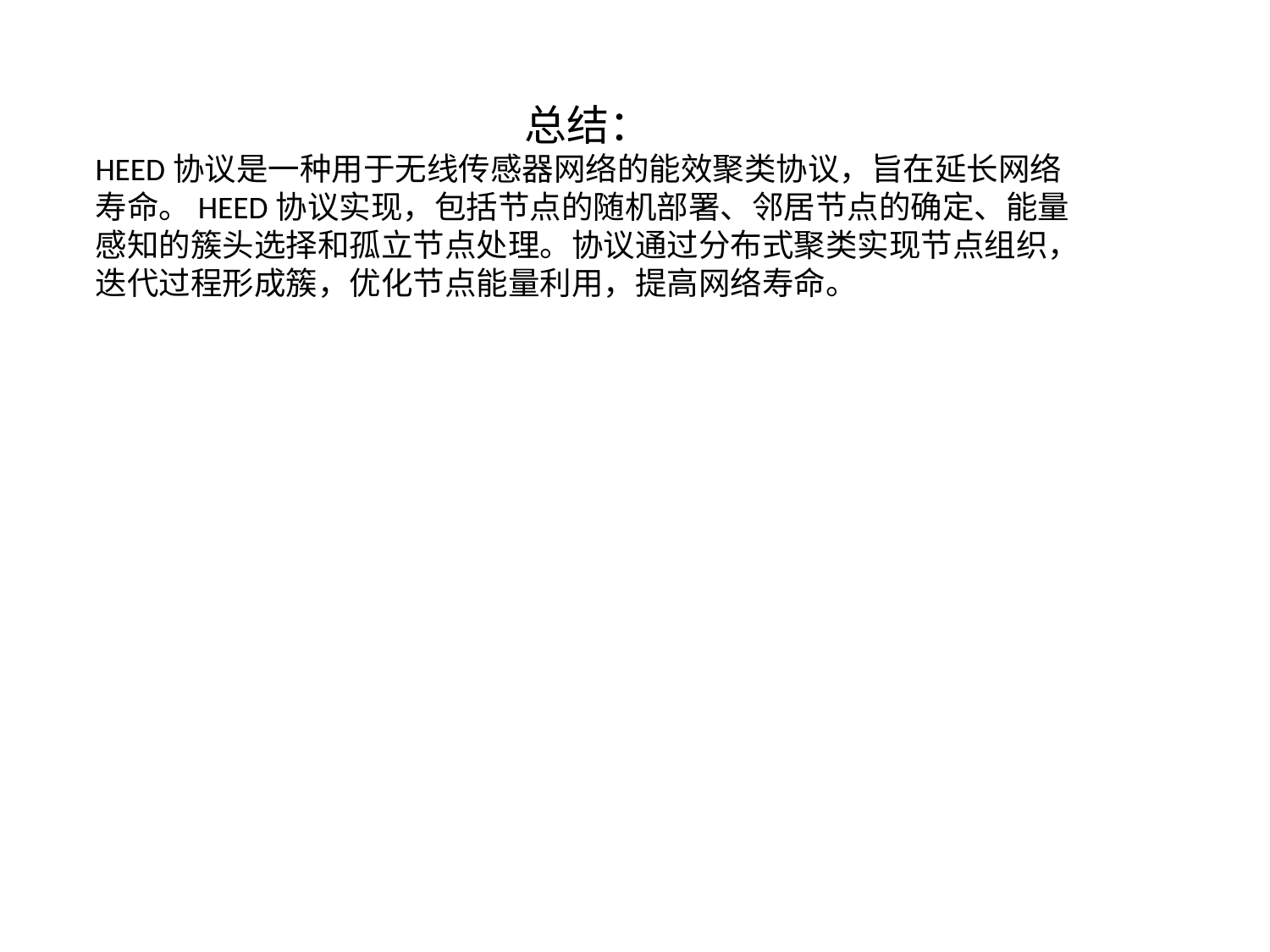

总结：
HEED协议是一种用于无线传感器网络的能效聚类协议，旨在延长网络寿命。HEED协议实现，包括节点的随机部署、邻居节点的确定、能量感知的簇头选择和孤立节点处理。协议通过分布式聚类实现节点组织，迭代过程形成簇，优化节点能量利用，提高网络寿命。